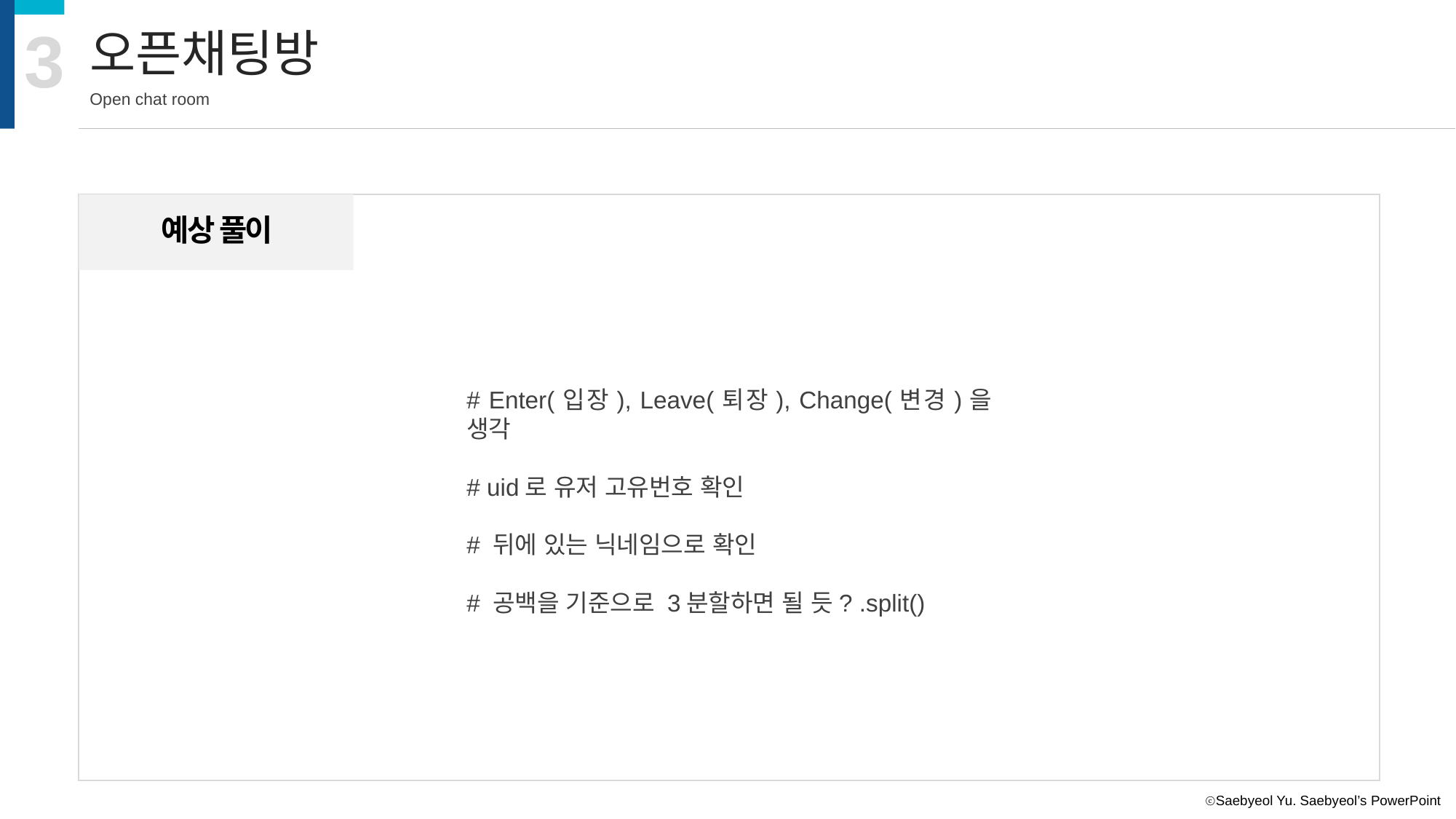

3
오픈채팅방
Open chat room

예상 풀이
# Enter(입장), Leave(퇴장), Change(변경)을 생각

# uid로 유저 고유번호 확인

# 뒤에 있는 닉네임으로 확인

# 공백을 기준으로 3분할하면 될 듯? .split()